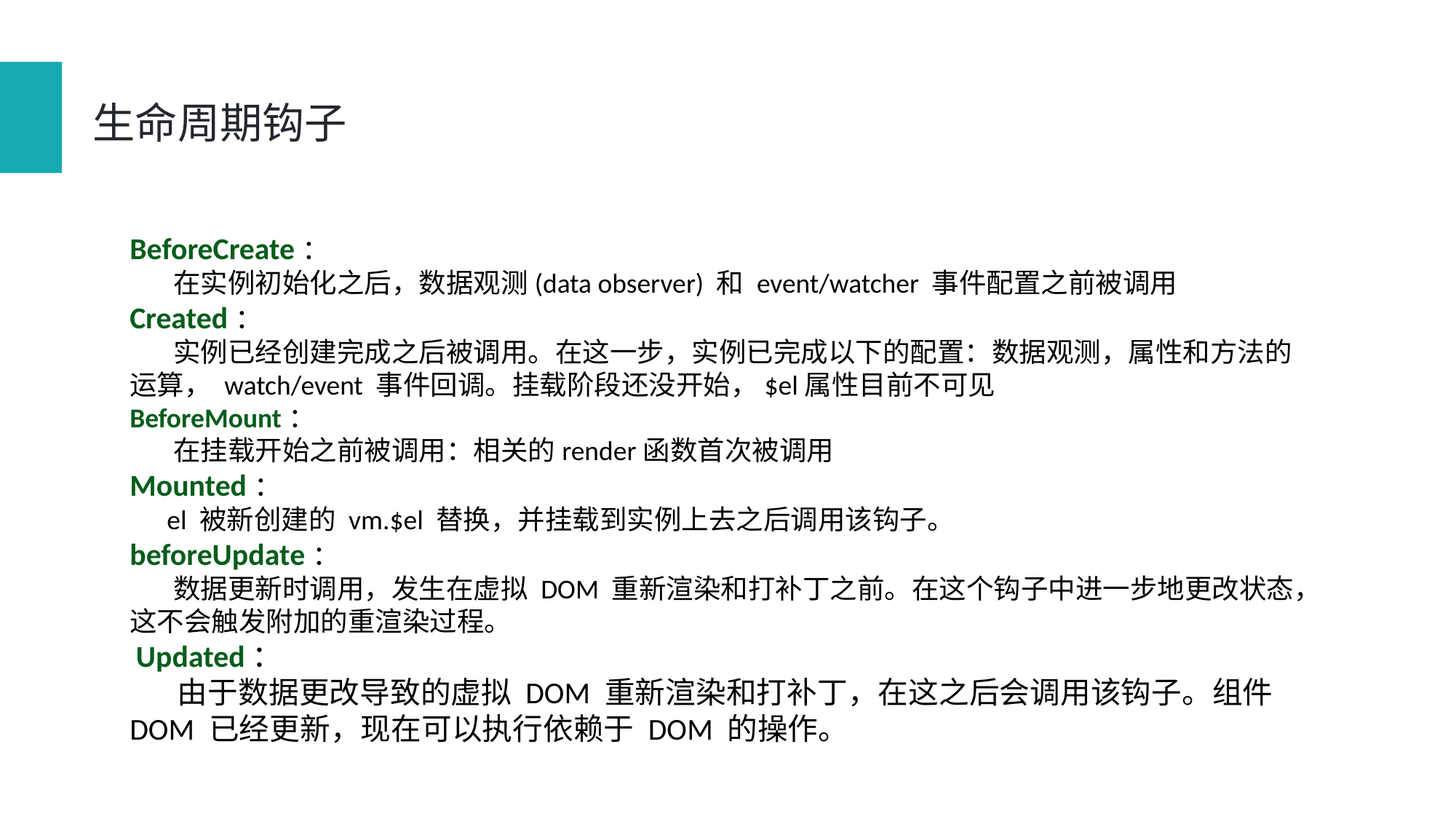

生命周期钩子
BeforeCreate：
      在实例初始化之后，数据观测(data observer) 和 event/watcher 事件配置之前被调用
Created：
      实例已经创建完成之后被调用。在这一步，实例已完成以下的配置：数据观测，属性和方法的运算， watch/event 事件回调。挂载阶段还没开始，$el属性目前不可见
BeforeMount：
      在挂载开始之前被调用：相关的render函数首次被调用
Mounted：
      el 被新创建的 vm.$el 替换，并挂载到实例上去之后调用该钩子。
beforeUpdate：
      数据更新时调用，发生在虚拟 DOM 重新渲染和打补丁之前。在这个钩子中进一步地更改状态，这不会触发附加的重渲染过程。
 Updated：
      由于数据更改导致的虚拟 DOM 重新渲染和打补丁，在这之后会调用该钩子。组件 DOM 已经更新，现在可以执行依赖于 DOM 的操作。